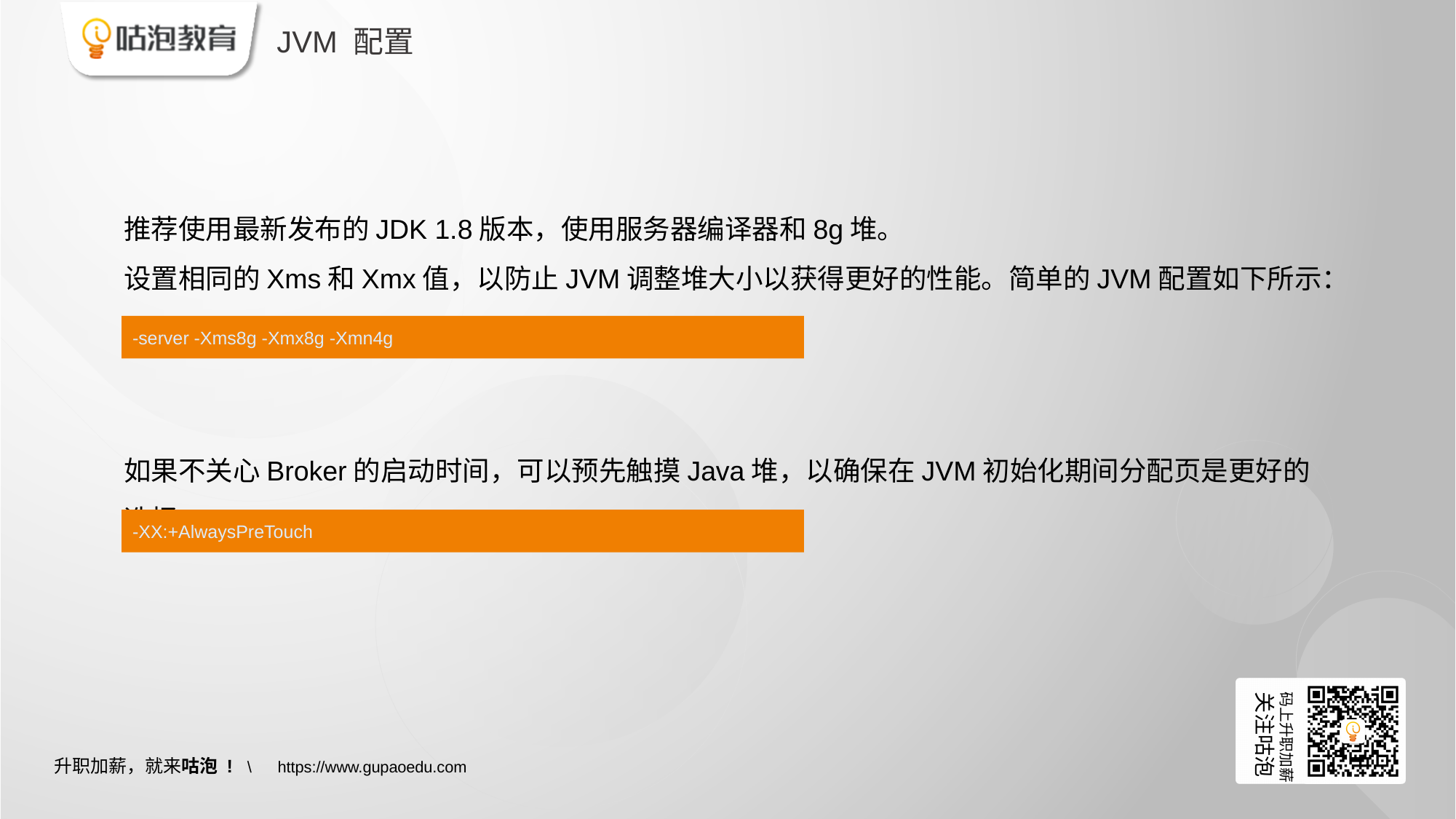

# JVM 配置
推荐使用最新发布的JDK 1.8版本，使用服务器编译器和8g堆。
设置相同的Xms和Xmx值，以防止JVM调整堆大小以获得更好的性能。简单的JVM配置如下所示：
-server -Xms8g -Xmx8g -Xmn4g
如果不关心Broker的启动时间，可以预先触摸Java堆，以确保在JVM初始化期间分配页是更好的选择。
-XX:+AlwaysPreTouch